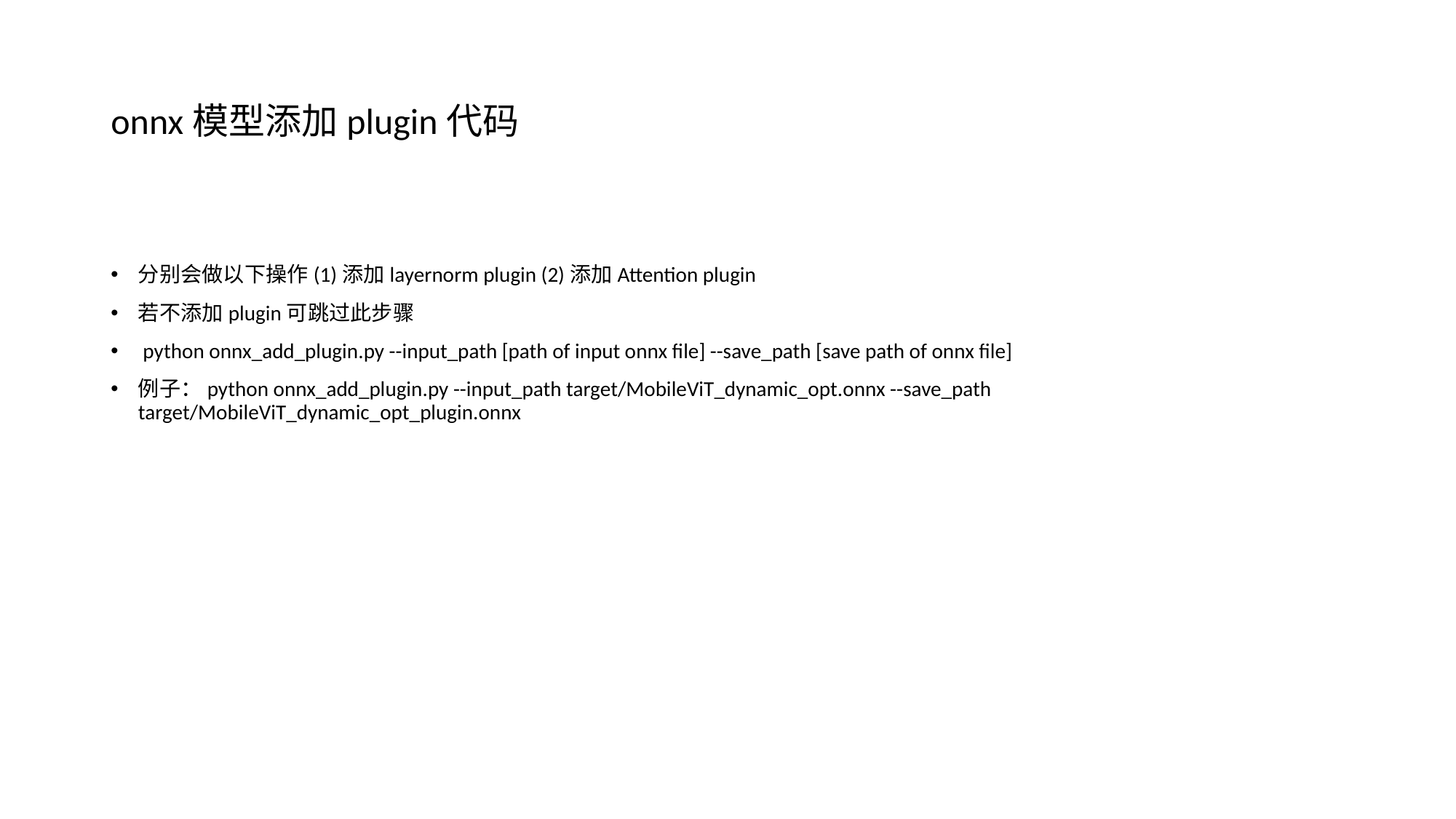

# onnx模型添加plugin代码

分别会做以下操作(1)添加layernorm plugin (2)添加Attention plugin
若不添加plugin可跳过此步骤
 python onnx_add_plugin.py --input_path [path of input onnx file] --save_path [save path of onnx file]
例子：python onnx_add_plugin.py --input_path target/MobileViT_dynamic_opt.onnx --save_path target/MobileViT_dynamic_opt_plugin.onnx